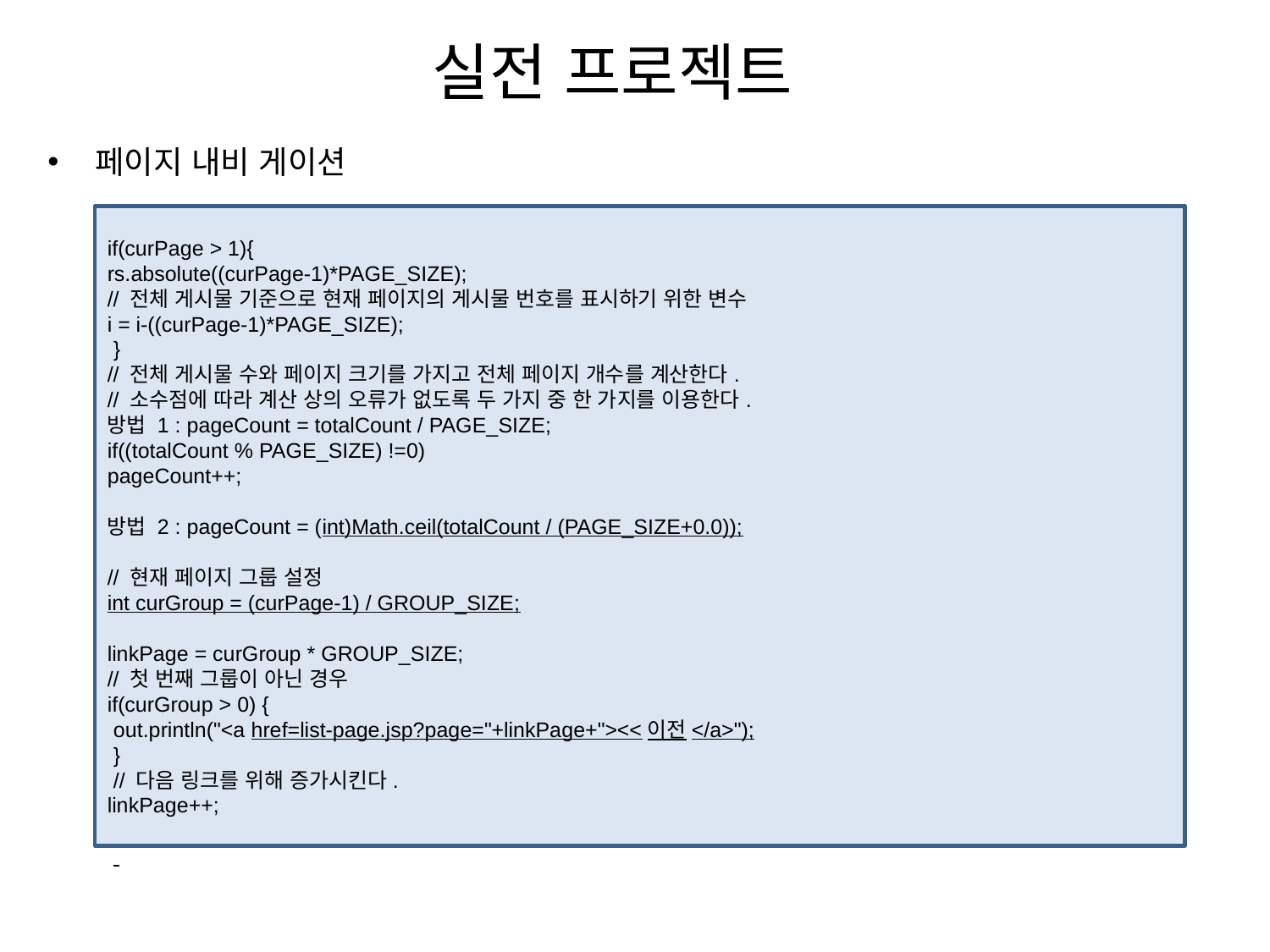

# 실전 프로젝트
페이지 내비 게이션

if(curPage > 1){
rs.absolute((curPage-1)*PAGE_SIZE);
// 전체 게시물 기준으로 현재 페이지의 게시물 번호를 표시하기 위한 변수
i = i-((curPage-1)*PAGE_SIZE);
 }
// 전체 게시물 수와 페이지 크기를 가지고 전체 페이지 개수를 계산한다.
// 소수점에 따라 계산 상의 오류가 없도록 두 가지 중 한 가지를 이용한다.
방법 1 : pageCount = totalCount / PAGE_SIZE;
if((totalCount % PAGE_SIZE) !=0)
pageCount++;

방법 2 : pageCount = (int)Math.ceil(totalCount / (PAGE_SIZE+0.0));

// 현재 페이지 그룹 설정
int curGroup = (curPage-1) / GROUP_SIZE;

linkPage = curGroup * GROUP_SIZE;
// 첫 번째 그룹이 아닌 경우
if(curGroup > 0) {
 out.println("<a href=list-page.jsp?page="+linkPage+"><<이전</a>");
 }
 // 다음 링크를 위해 증가시킨다.
linkPage++;